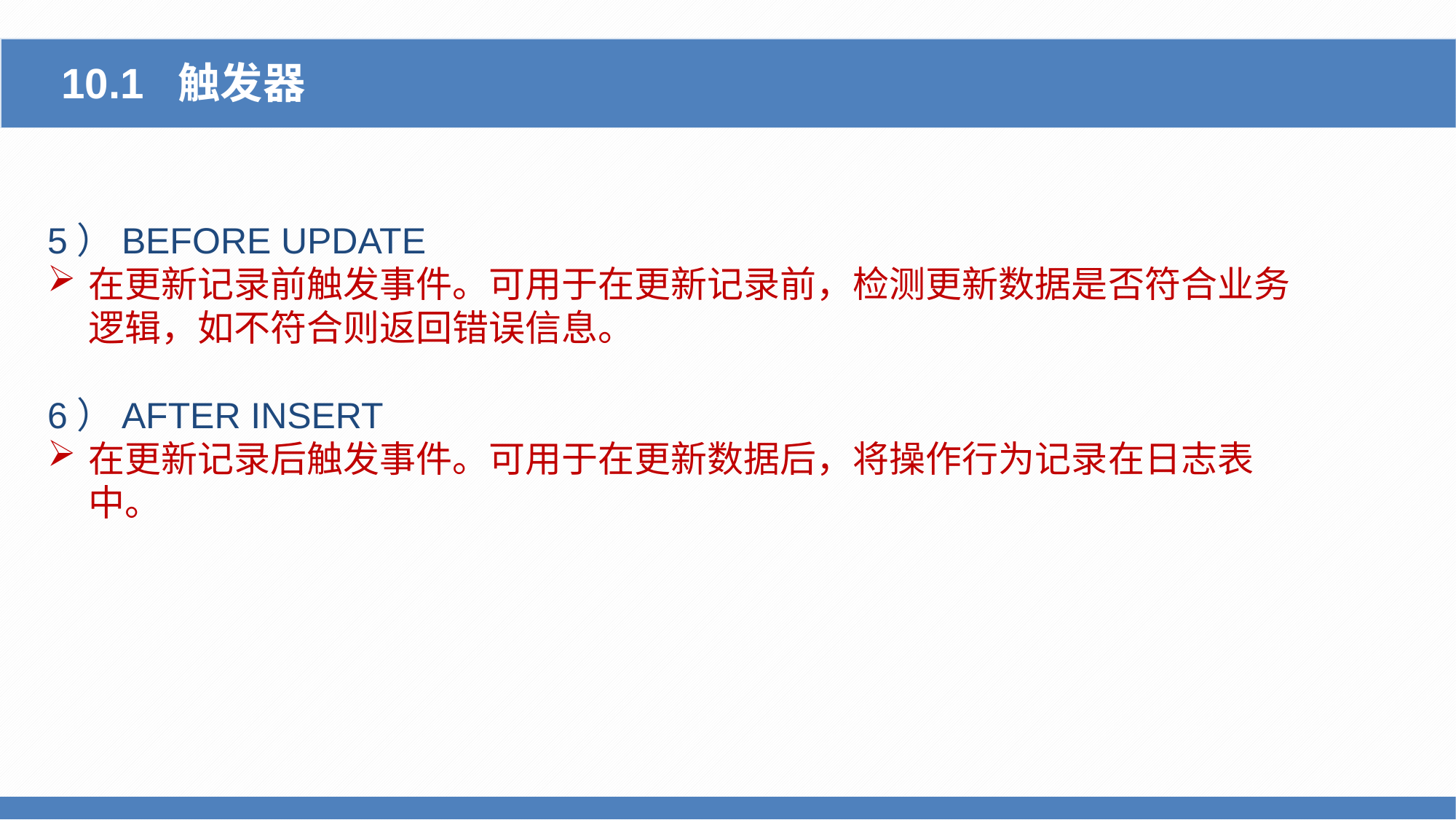

10.1  触发器

5）BEFORE UPDATE
在更新记录前触发事件。可用于在更新记录前，检测更新数据是否符合业务逻辑，如不符合则返回错误信息。

6）AFTER INSERT
在更新记录后触发事件。可用于在更新数据后，将操作行为记录在日志表中。